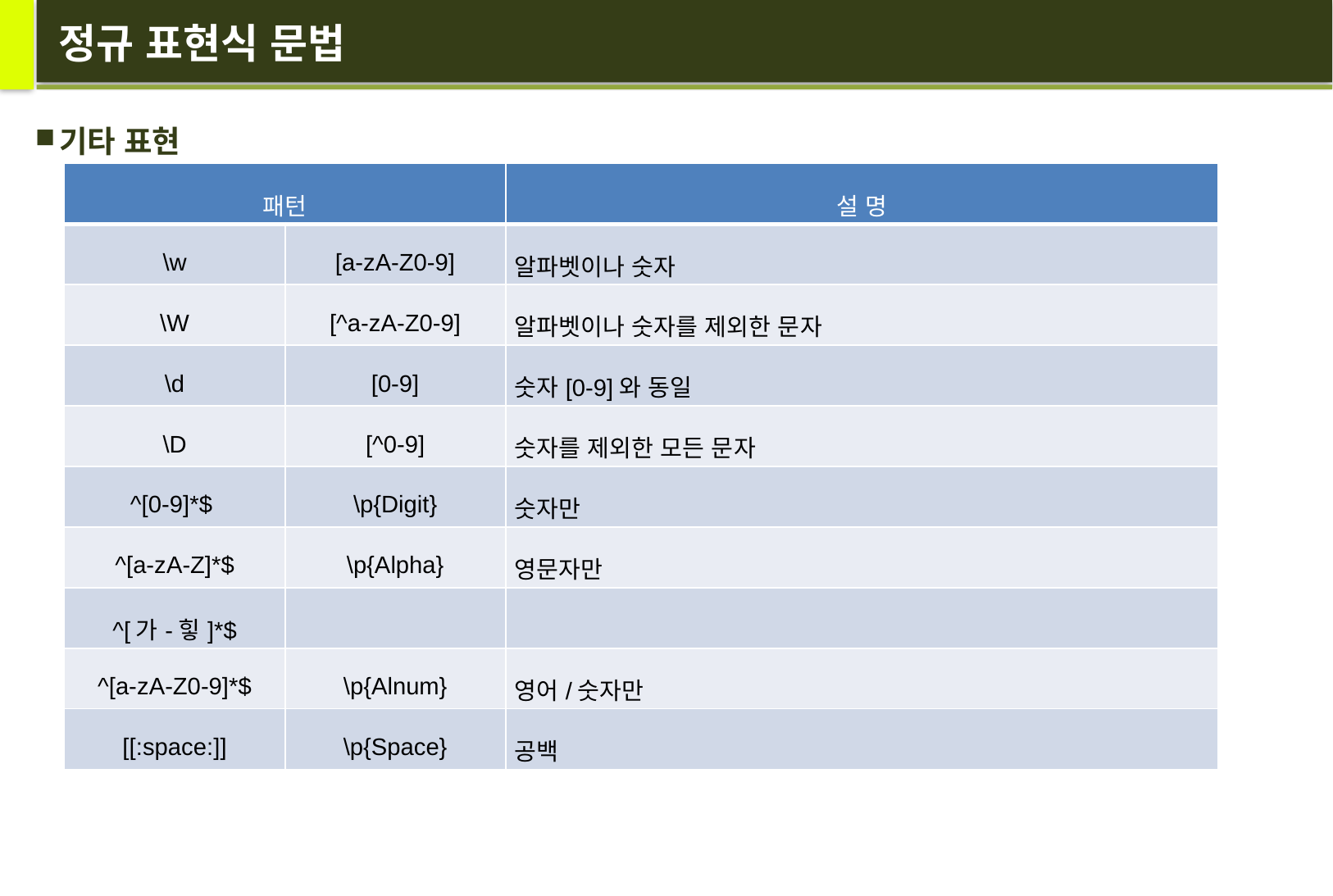

# 정규 표현식 문법
기타 표현
| 패턴 |  | 설 명 |
| --- | --- | --- |
| \w | [a-zA-Z0-9] | 알파벳이나 숫자 |
| \W | [^a-zA-Z0-9] | 알파벳이나 숫자를 제외한 문자 |
| \d | [0-9] | 숫자[0-9]와 동일 |
| \D | [^0-9] | 숫자를 제외한 모든 문자 |
| ^[0-9]\*$ | \p{Digit} | 숫자만 |
| ^[a-zA-Z]\*$ | \p{Alpha} | 영문자만 |
| ^[가-힣]\*$ |  |  |
| ^[a-zA-Z0-9]\*$ | \p{Alnum} | 영어/숫자만 |
| [[:space:]] | \p{Space} | 공백 |